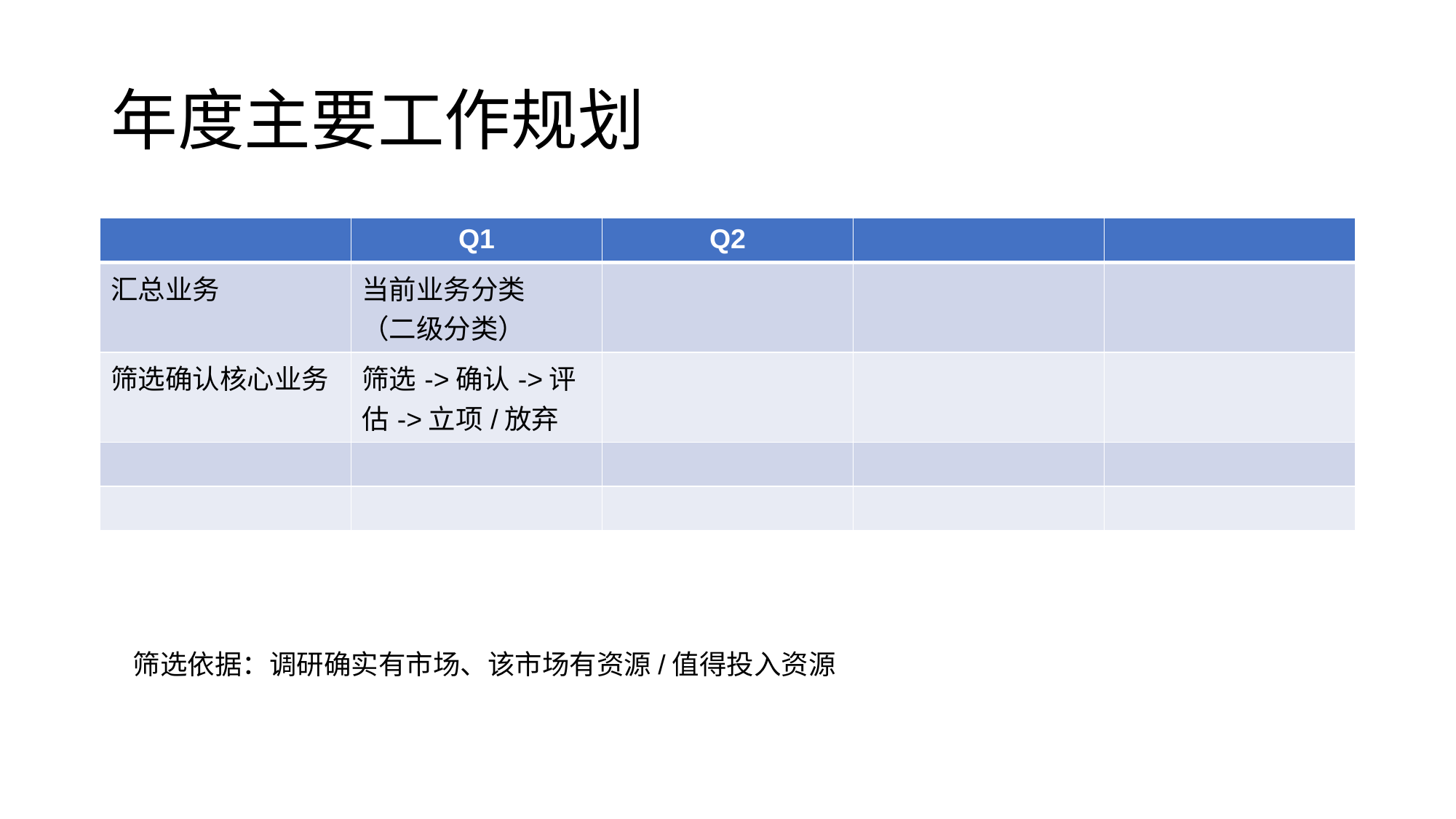

# 年度主要工作规划
|  | Q1 | Q2 |  |  |
| --- | --- | --- | --- | --- |
| 汇总业务 | 当前业务分类 （二级分类） |  |  |  |
| 筛选确认核心业务 | 筛选->确认->评估->立项/放弃 |  |  |  |
|  |  |  |  |  |
|  |  |  |  |  |
筛选依据：调研确实有市场、该市场有资源/值得投入资源